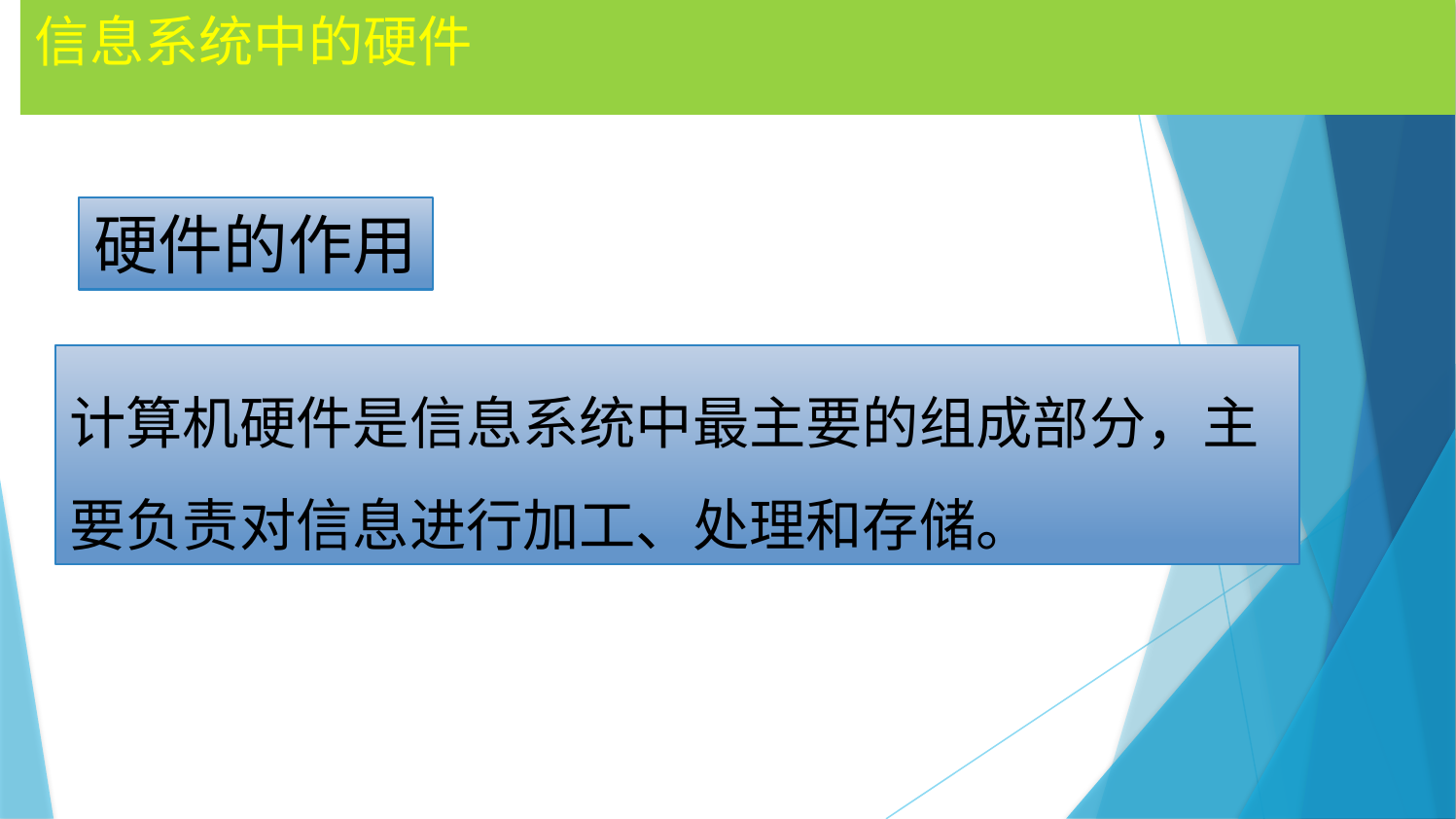

# 信息系统中的硬件
硬件的作用
计算机硬件是信息系统中最主要的组成部分，主要负责对信息进行加工、处理和存储。